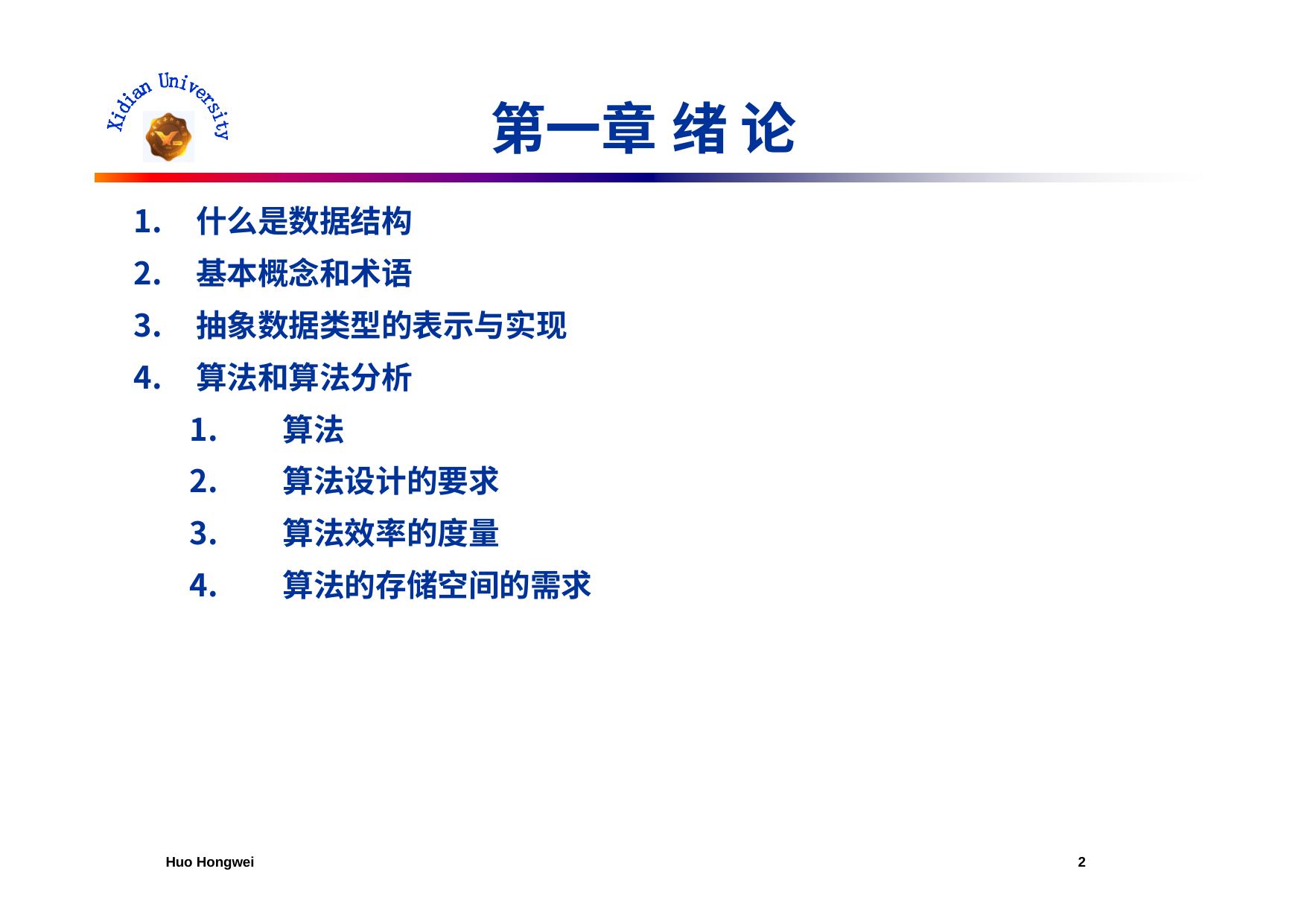

# 第一章 绪 论
什么是数据结构
基本概念和术语
抽象数据类型的表示与实现
算法和算法分析
算法
算法设计的要求
算法效率的度量
算法的存储空间的需求
Huo Hongwei
2